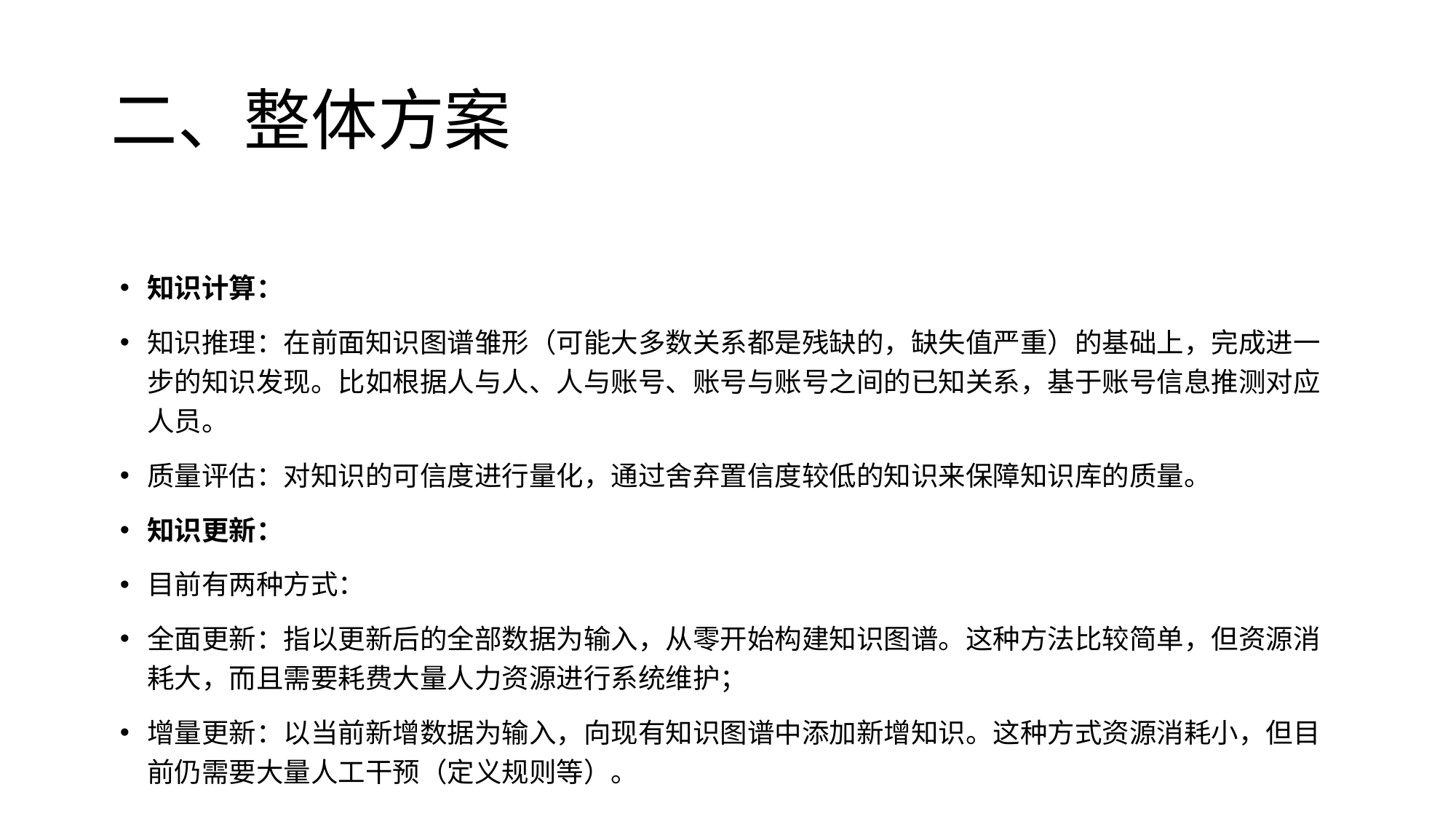

# 二、整体方案
知识计算：
知识推理：在前面知识图谱雏形（可能大多数关系都是残缺的，缺失值严重）的基础上，完成进一步的知识发现。比如根据人与人、人与账号、账号与账号之间的已知关系，基于账号信息推测对应人员。
质量评估：对知识的可信度进行量化，通过舍弃置信度较低的知识来保障知识库的质量。
知识更新：
目前有两种方式：
全面更新：指以更新后的全部数据为输入，从零开始构建知识图谱。这种方法比较简单，但资源消耗大，而且需要耗费大量人力资源进行系统维护；
增量更新：以当前新增数据为输入，向现有知识图谱中添加新增知识。这种方式资源消耗小，但目前仍需要大量人工干预（定义规则等）。